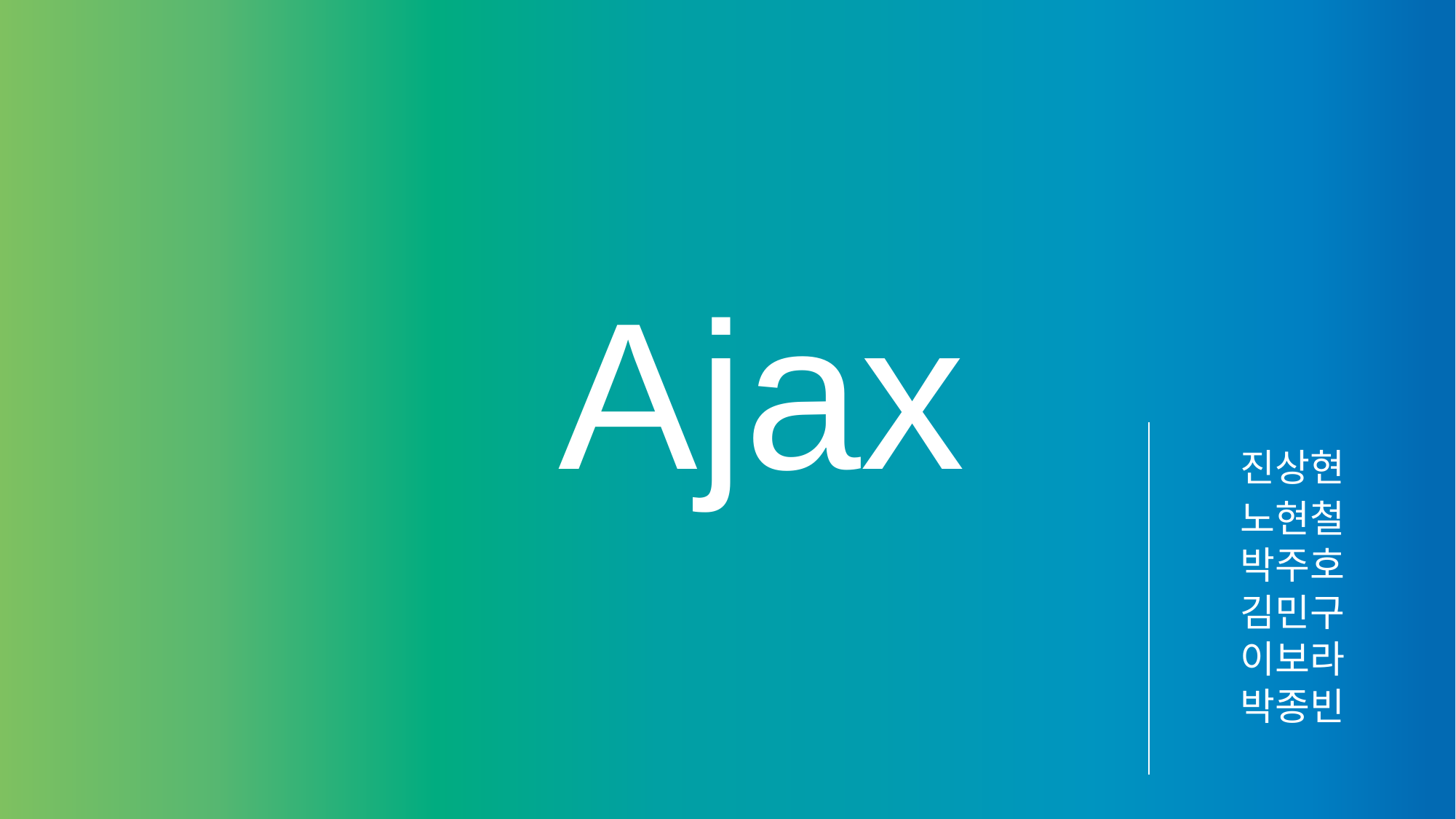

Ajax
  진상현
노현철
박주호
  김민구
이보라
박종빈